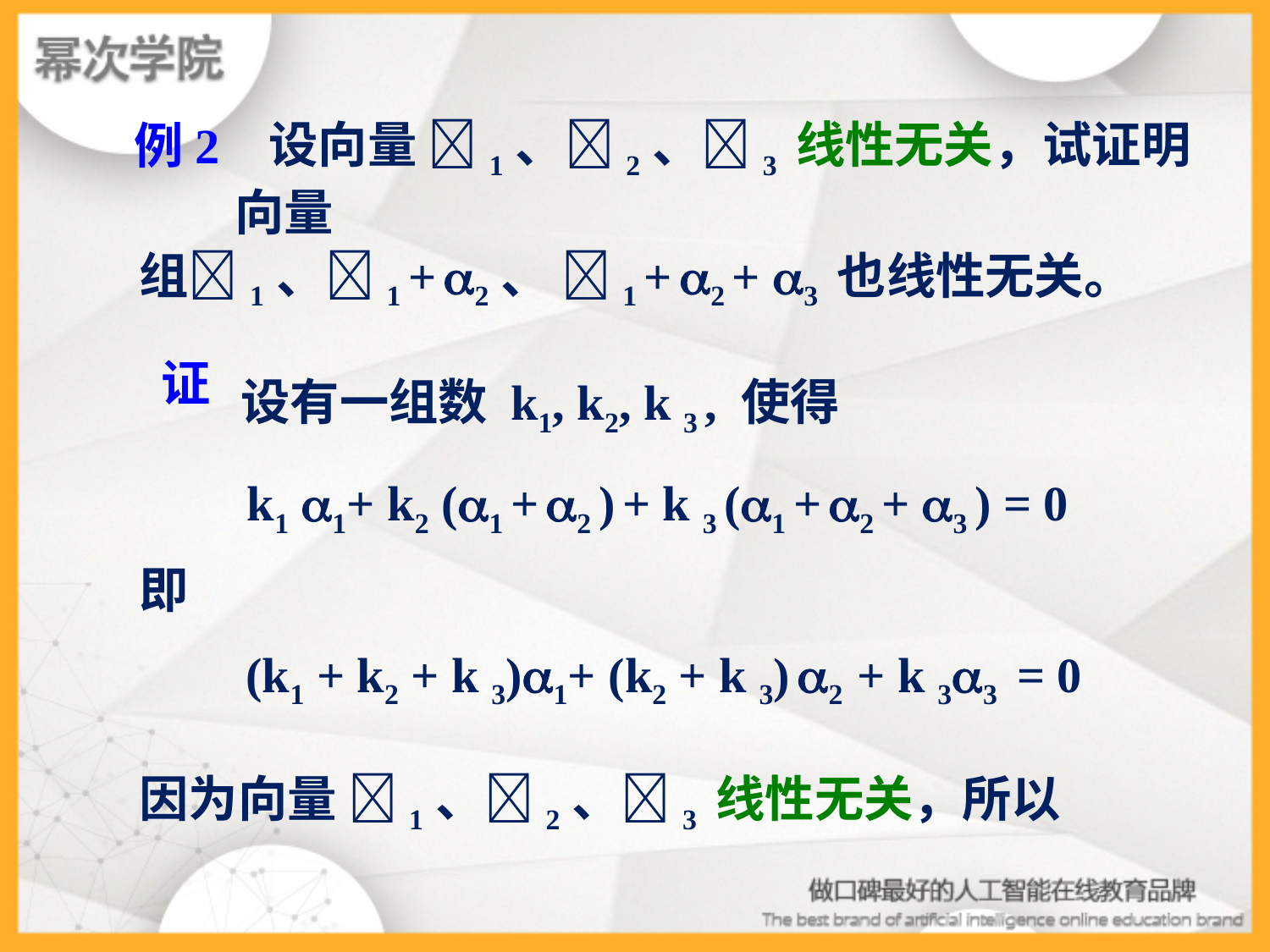

例2
  设向量 α1、α2、α3 线性无关，试证明向量
组α1、α1 + α2、 α1 + α2 + α3 也线性无关。
        设有一组数 k1, k2, k 3 , 使得
  证
k1 α1+ k2 (α1 + α2 ) + k 3 (α1 + α2 + α3 ) = 0
即
 (k1 + k2 + k 3)α1+ (k2 + k 3) α2  + k 3α3  = 0
因为向量 α1、α2、α3 线性无关，所以